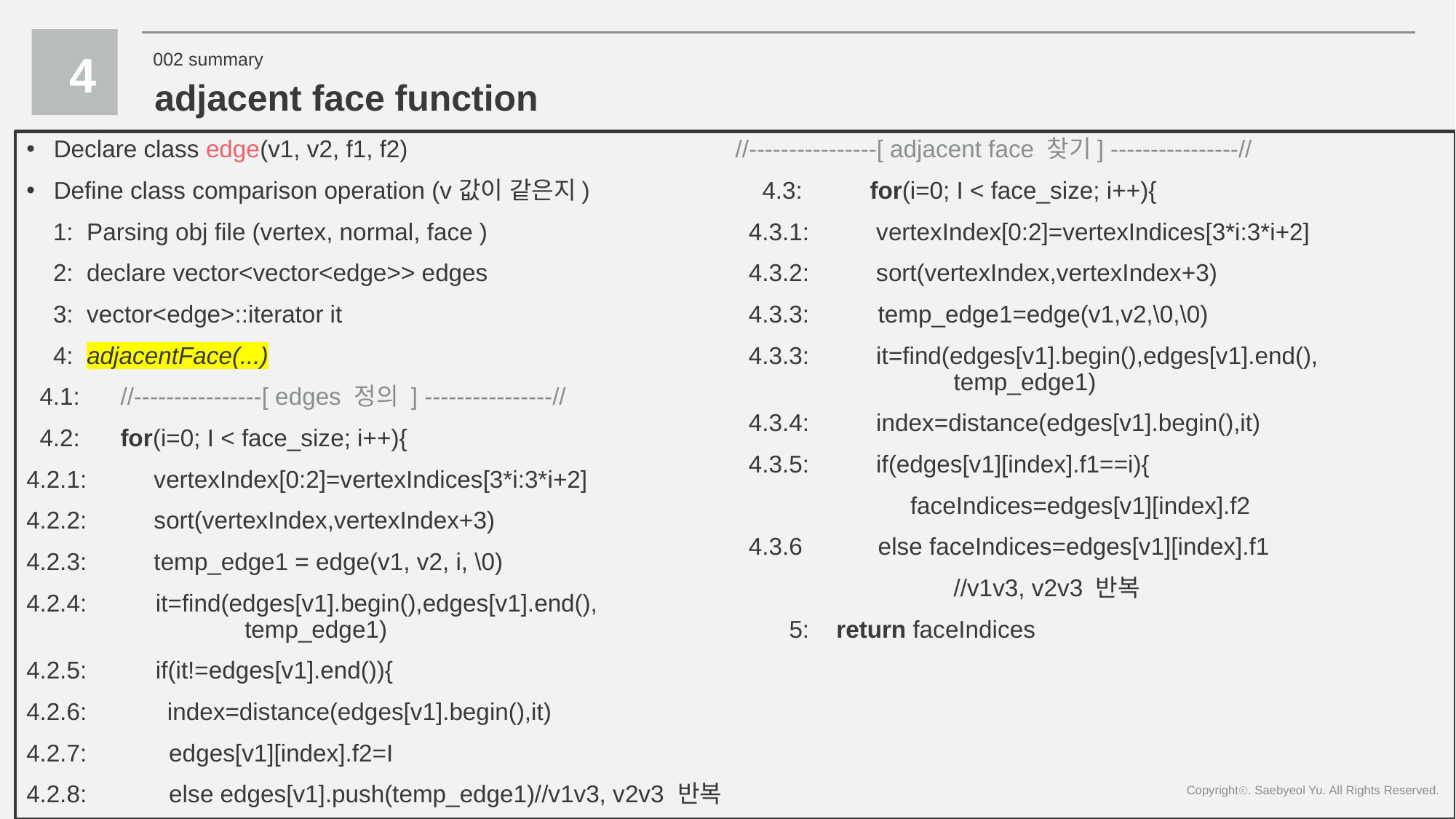

4
002 summary
adjacent face function
Declare class edge(v1, v2, f1, f2)
Define class comparison operation (v값이 같은지)
    1:  Parsing obj file (vertex, normal, face )
    2:  declare vector<vector<edge>> edges
    3:  vector<edge>::iterator it
    4:  adjacentFace(...)
  4.1:      //----------------[ edges 정의 ] ----------------//
  4.2:      for(i=0; I < face_size; i++){
4.2.1:          vertexIndex[0:2]=vertexIndices[3*i:3*i+2]
4.2.2:          sort(vertexIndex,vertexIndex+3)
4.2.3:          temp_edge1 = edge(v1, v2, i, \0)
4.2.4:	   it=find(edges[v1].begin(),edges[v1].end(),                    		temp_edge1)
4.2.5:	   if(it!=edges[v1].end()){
4.2.6:            index=distance(edges[v1].begin(),it)
4.2.7:	     edges[v1][index].f2=I
4.2.8: 	     else edges[v1].push(temp_edge1)//v1v3, v2v3 반복
//----------------[ adjacent face 찾기] ----------------//
    4.3:          for(i=0; I < face_size; i++){
  4.3.1:          vertexIndex[0:2]=vertexIndices[3*i:3*i+2]
  4.3.2:          sort(vertexIndex,vertexIndex+3)
  4.3.3: 	     temp_edge1=edge(v1,v2,\0,\0)
  4.3.3:          it=find(edges[v1].begin(),edges[v1].end(),                    		temp_edge1)
  4.3.4:          index=distance(edges[v1].begin(),it)
  4.3.5:          if(edges[v1][index].f1==i){
                          faceIndices=edges[v1][index].f2
  4.3.6	     else faceIndices=edges[v1][index].f1
		//v1v3, v2v3 반복
        5:    return faceIndices